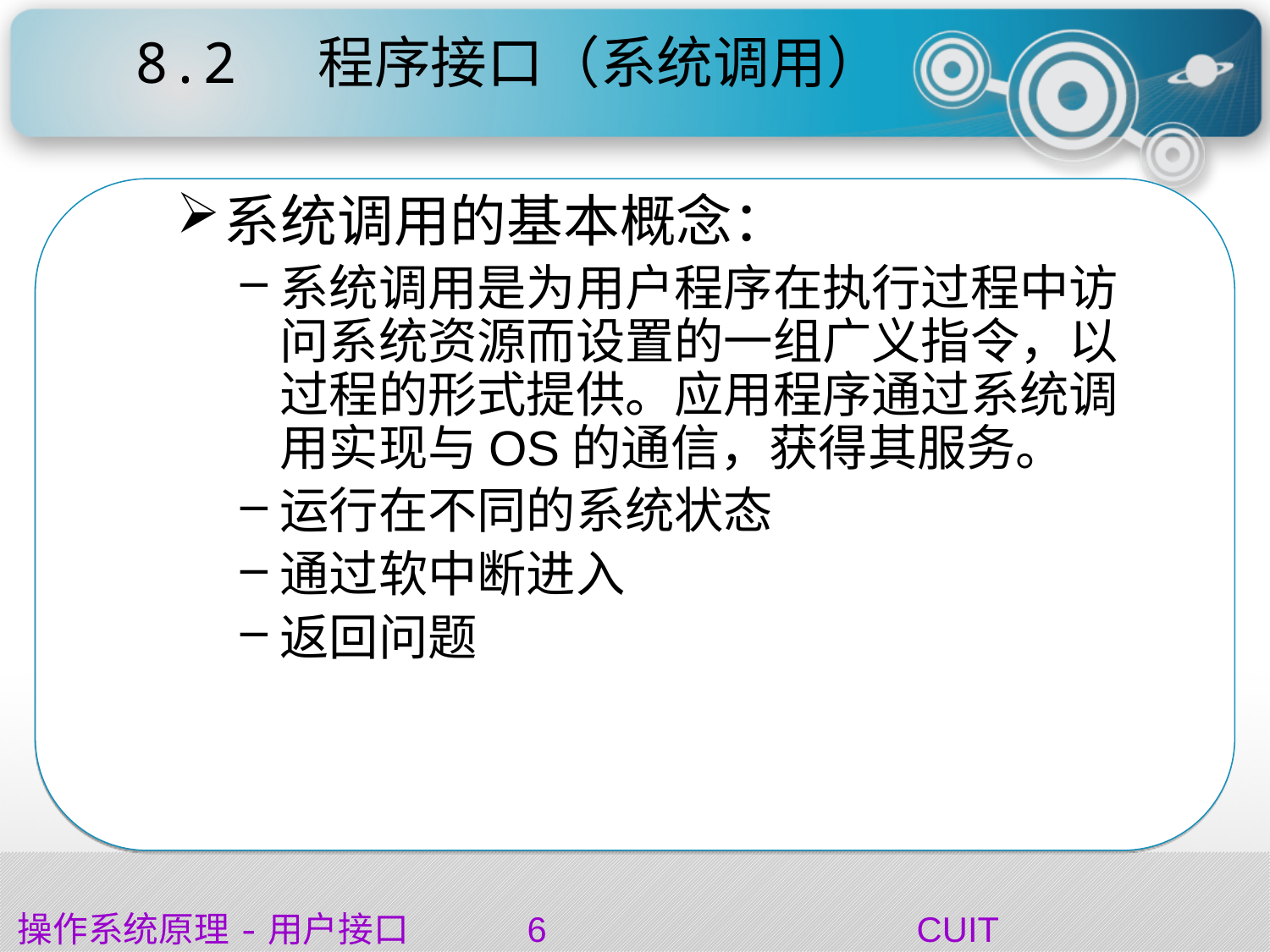

# 8.2  程序接口（系统调用）
系统调用的基本概念：
系统调用是为用户程序在执行过程中访问系统资源而设置的一组广义指令，以过程的形式提供。应用程序通过系统调用实现与OS的通信，获得其服务。
运行在不同的系统状态
通过软中断进入
返回问题